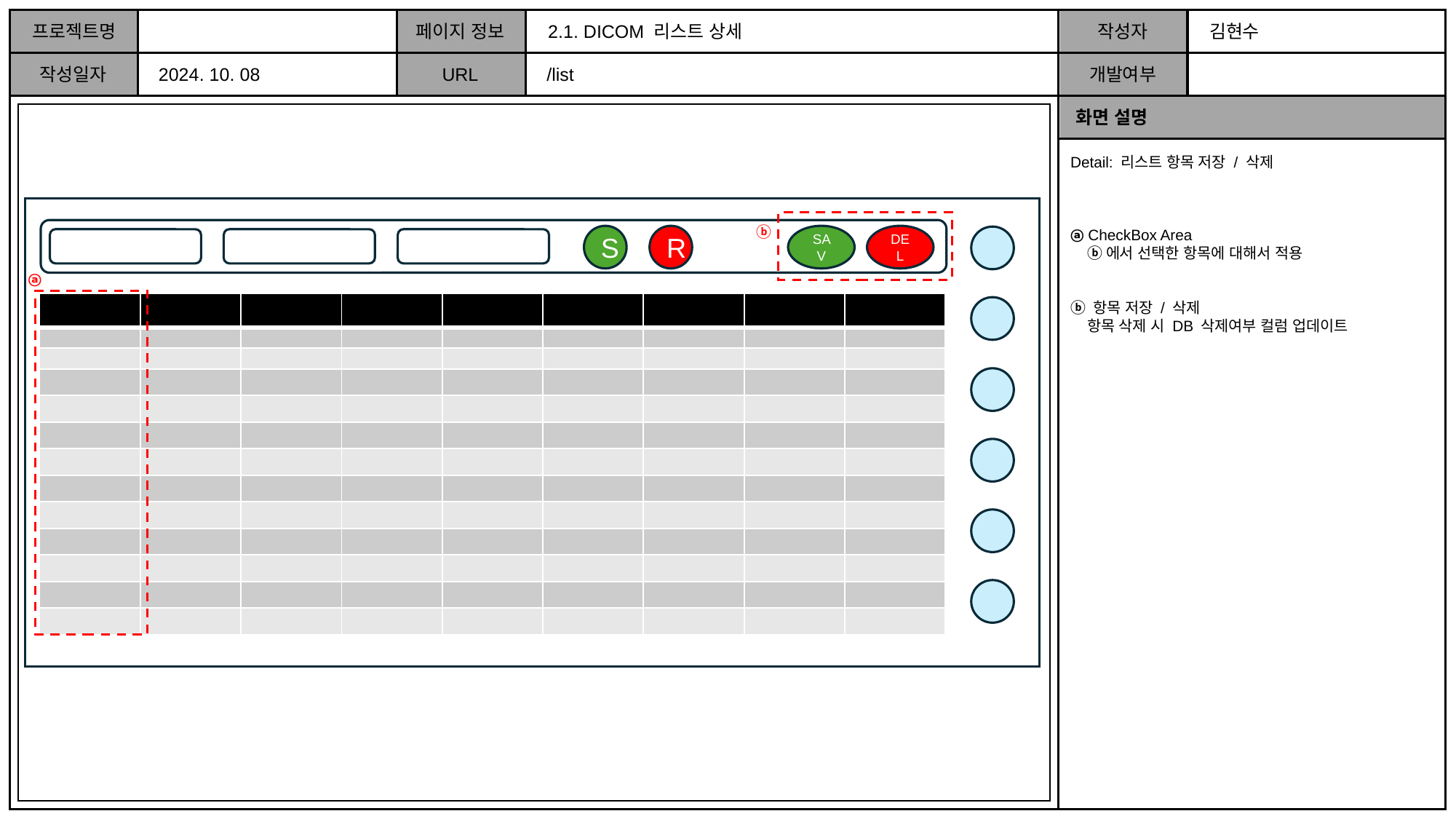

2.1. DICOM 리스트 상세
김현수
2024. 10. 08
/list

Detail: 리스트 항목 저장 / 삭제

ⓐ CheckBox Area
    ⓑ에서 선택한 항목에 대해서 적용

ⓑ 항목 저장 / 삭제
    항목 삭제 시 DB 삭제여부 컬럼 업데이트

ⓑ

S
R
SAV
DEL

ⓐ

|  |  |  |  |  |  |  |  |  |
| --- | --- | --- | --- | --- | --- | --- | --- | --- |
|  |  |  |  |  |  |  |  |  |
|  |  |  |  |  |  |  |  |  |
|  |  |  |  |  |  |  |  |  |
|  |  |  |  |  |  |  |  |  |
|  |  |  |  |  |  |  |  |  |
|  |  |  |  |  |  |  |  |  |
|  |  |  |  |  |  |  |  |  |
|  |  |  |  |  |  |  |  |  |
|  |  |  |  |  |  |  |  |  |
|  |  |  |  |  |  |  |  |  |
|  |  |  |  |  |  |  |  |  |
|  |  |  |  |  |  |  |  |  |